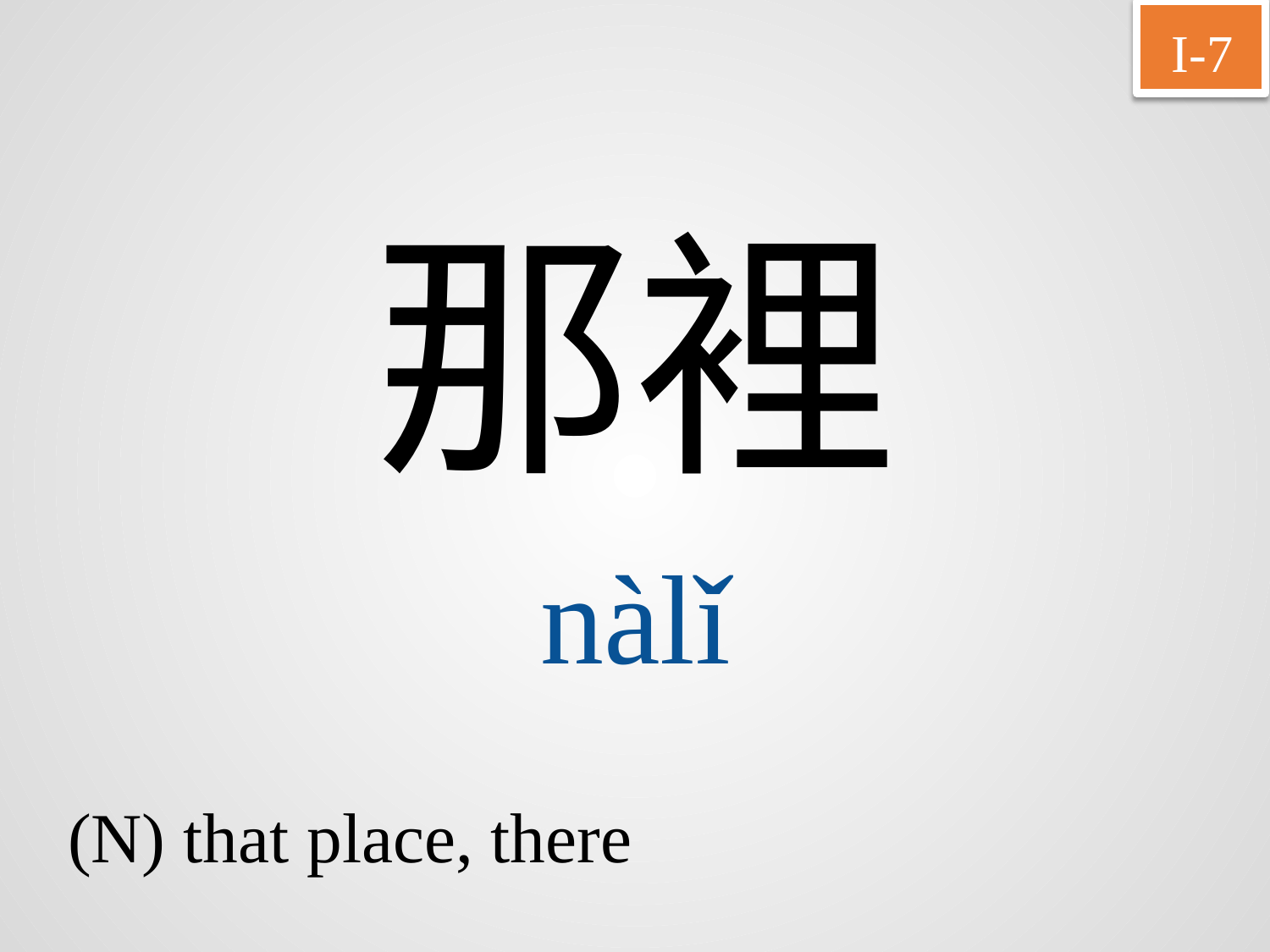

I-7

那裡
nàlǐ
(N) that place, there